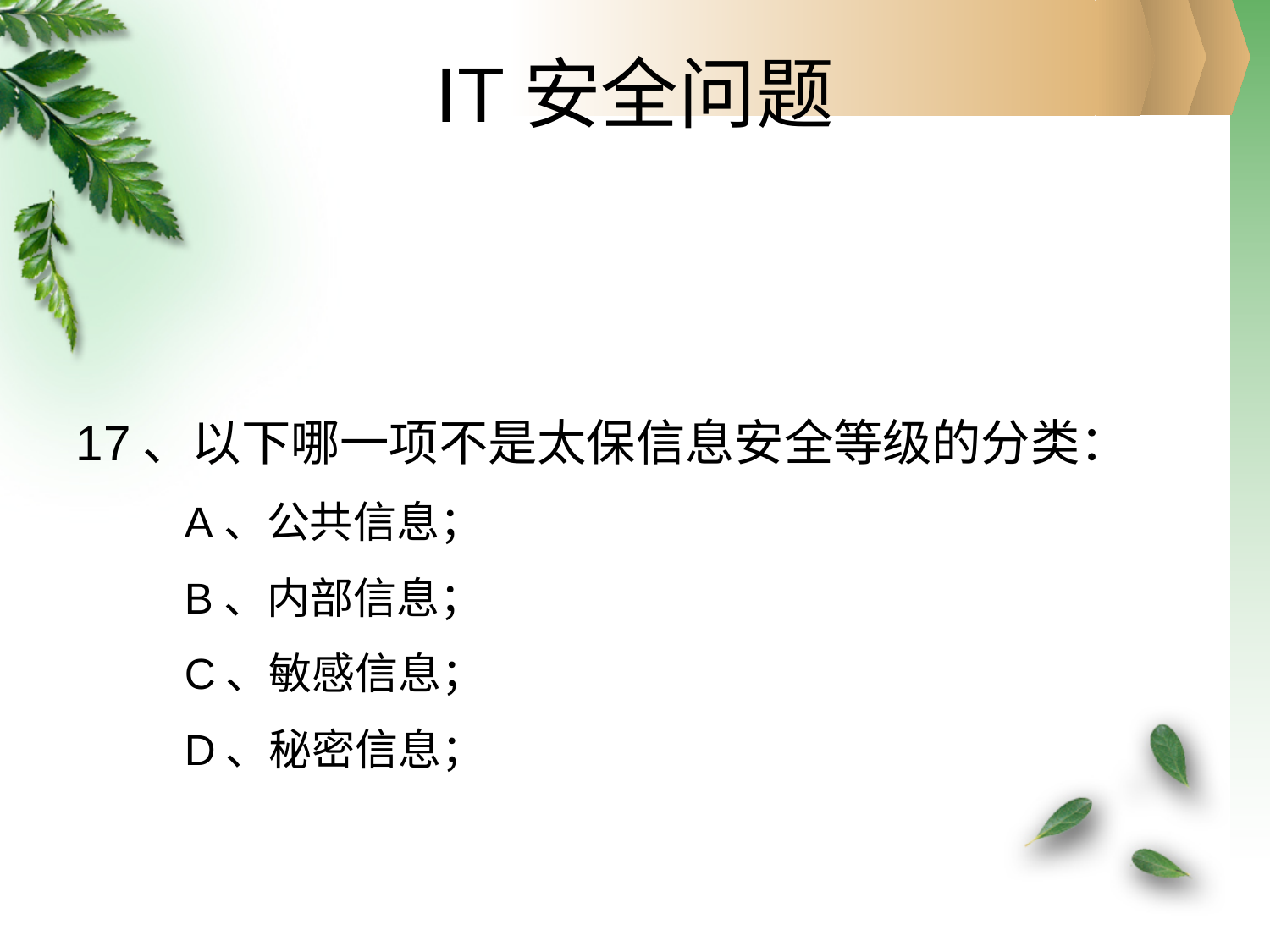

# IT安全问题
17、以下哪一项不是太保信息安全等级的分类：
A、公共信息；
B、内部信息；
C、敏感信息；
D、秘密信息；

77